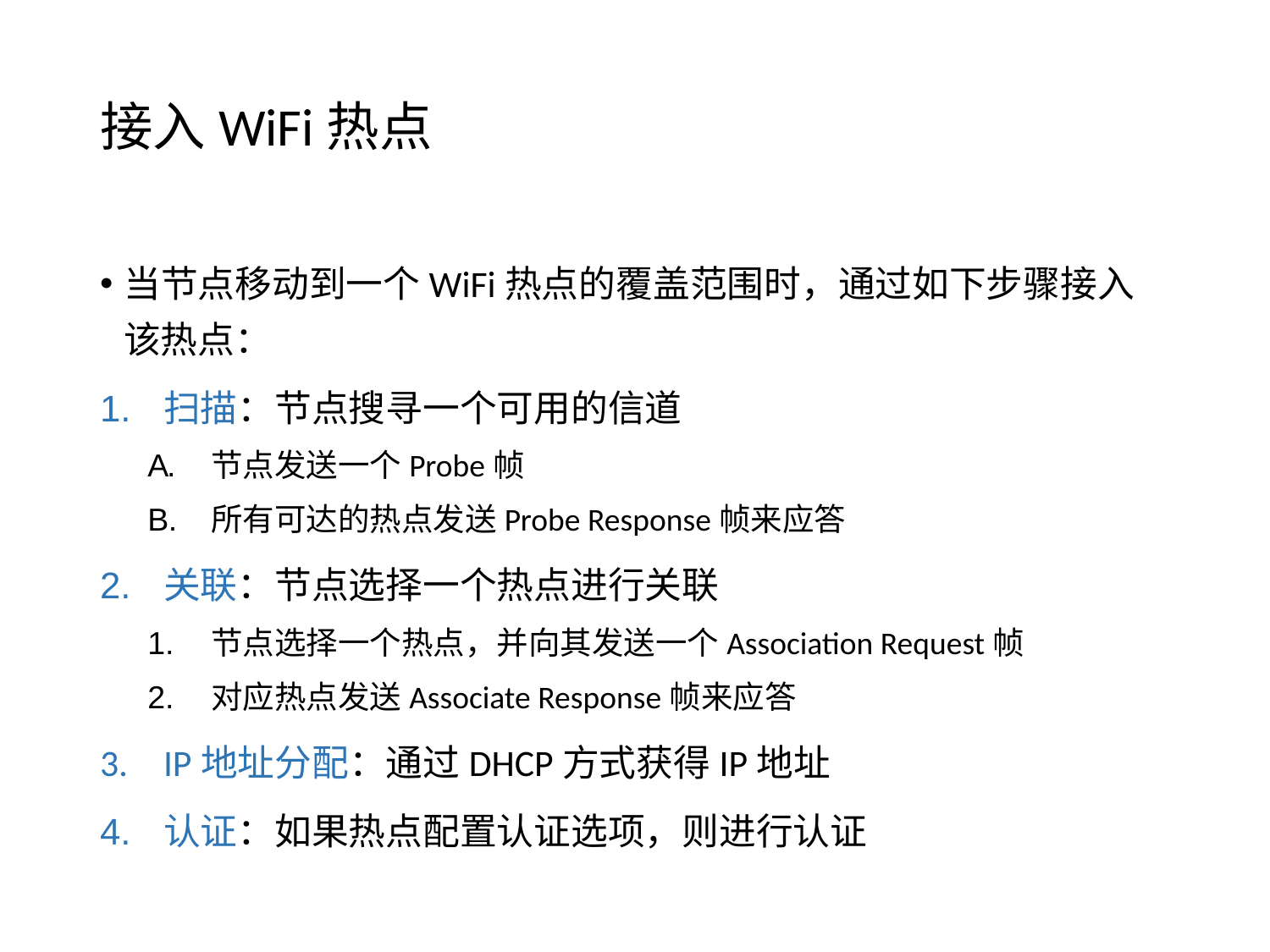

# 接入WiFi热点
当节点移动到一个WiFi热点的覆盖范围时，通过如下步骤接入该热点：
扫描：节点搜寻一个可用的信道
节点发送一个Probe帧
所有可达的热点发送Probe Response帧来应答
关联：节点选择一个热点进行关联
节点选择一个热点，并向其发送一个Association Request帧
对应热点发送Associate Response帧来应答
IP地址分配：通过DHCP方式获得IP地址
认证：如果热点配置认证选项，则进行认证

50